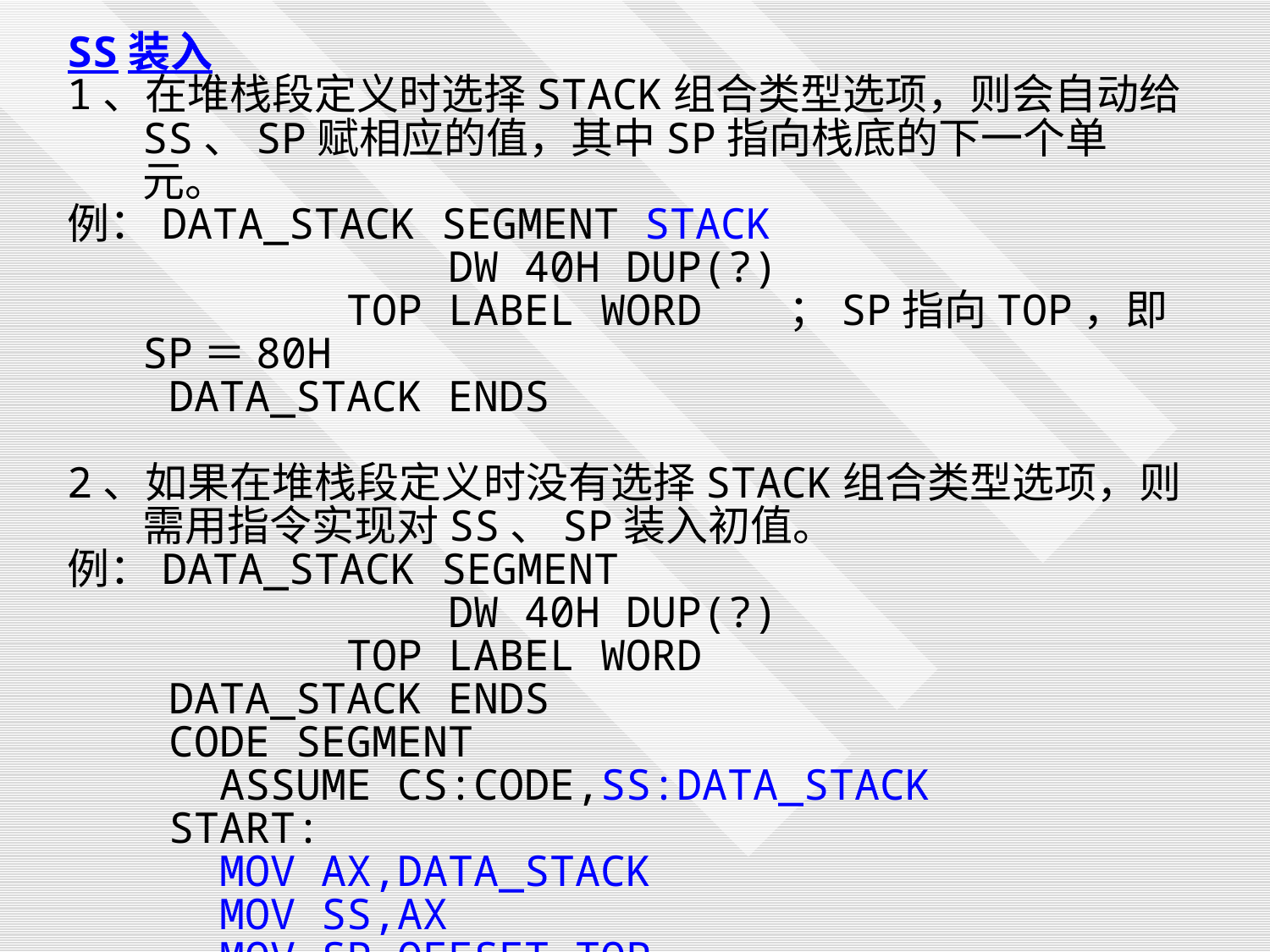

SS装入
1、在堆栈段定义时选择STACK组合类型选项，则会自动给SS、SP赋相应的值，其中SP指向栈底的下一个单元。
例：DATA_STACK SEGMENT STACK
               DW 40H DUP(?)
           TOP LABEL WORD   ；SP指向TOP，即SP＝80H
    DATA_STACK ENDS

2、如果在堆栈段定义时没有选择STACK组合类型选项，则需用指令实现对SS、SP装入初值。
例：DATA_STACK SEGMENT
               DW 40H DUP(?)
           TOP LABEL WORD
    DATA_STACK ENDS
    CODE SEGMENT
      ASSUME CS:CODE,SS:DATA_STACK
    START:
      MOV AX,DATA_STACK
      MOV SS,AX
      MOV SP,OFFSET TOP
      ……